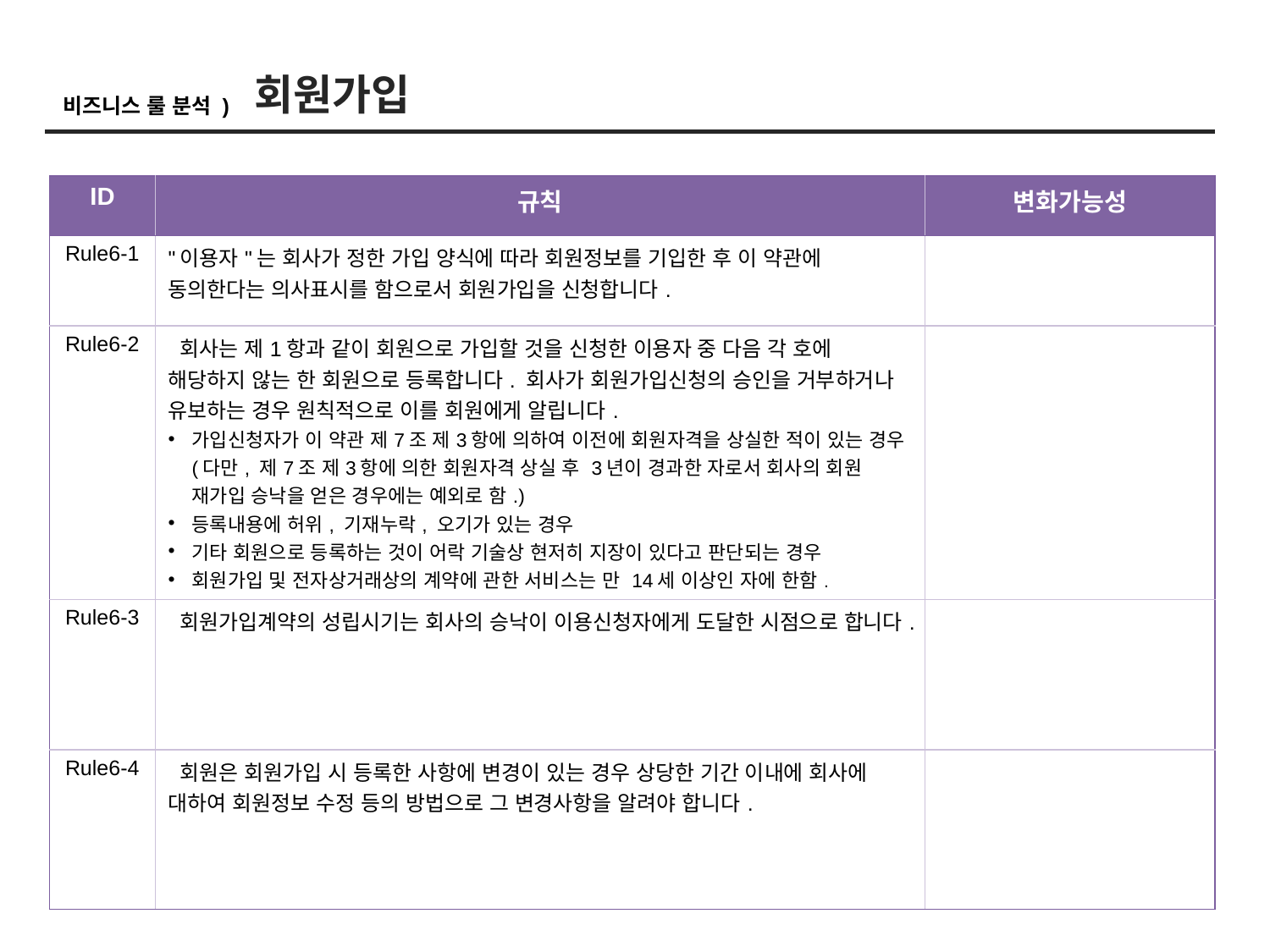

회원가입
비즈니스 룰 분석 )
| ID | 규칙 | 변화가능성 |
| --- | --- | --- |
| Rule6-1 | "이용자"는 회사가 정한 가입 양식에 따라 회원정보를 기입한 후 이 약관에 동의한다는 의사표시를 함으로서 회원가입을 신청합니다. |  |
| Rule6-2 | 회사는 제1항과 같이 회원으로 가입할 것을 신청한 이용자 중 다음 각 호에 해당하지 않는 한 회원으로 등록합니다. 회사가 회원가입신청의 승인을 거부하거나 유보하는 경우 원칙적으로 이를 회원에게 알립니다. 가입신청자가 이 약관 제7조 제3항에 의하여 이전에 회원자격을 상실한 적이 있는 경우 (다만, 제7조 제3항에 의한 회원자격 상실 후 3년이 경과한 자로서 회사의 회원 재가입 승낙을 얻은 경우에는 예외로 함.) 등록내용에 허위, 기재누락, 오기가 있는 경우 기타 회원으로 등록하는 것이 어락 기술상 현저히 지장이 있다고 판단되는 경우 회원가입 및 전자상거래상의 계약에 관한 서비스는 만 14세 이상인 자에 한함. |  |
| Rule6-3 | 회원가입계약의 성립시기는 회사의 승낙이 이용신청자에게 도달한 시점으로 합니다. |  |
| Rule6-4 | 회원은 회원가입 시 등록한 사항에 변경이 있는 경우 상당한 기간 이내에 회사에 대하여 회원정보 수정 등의 방법으로 그 변경사항을 알려야 합니다. |  |